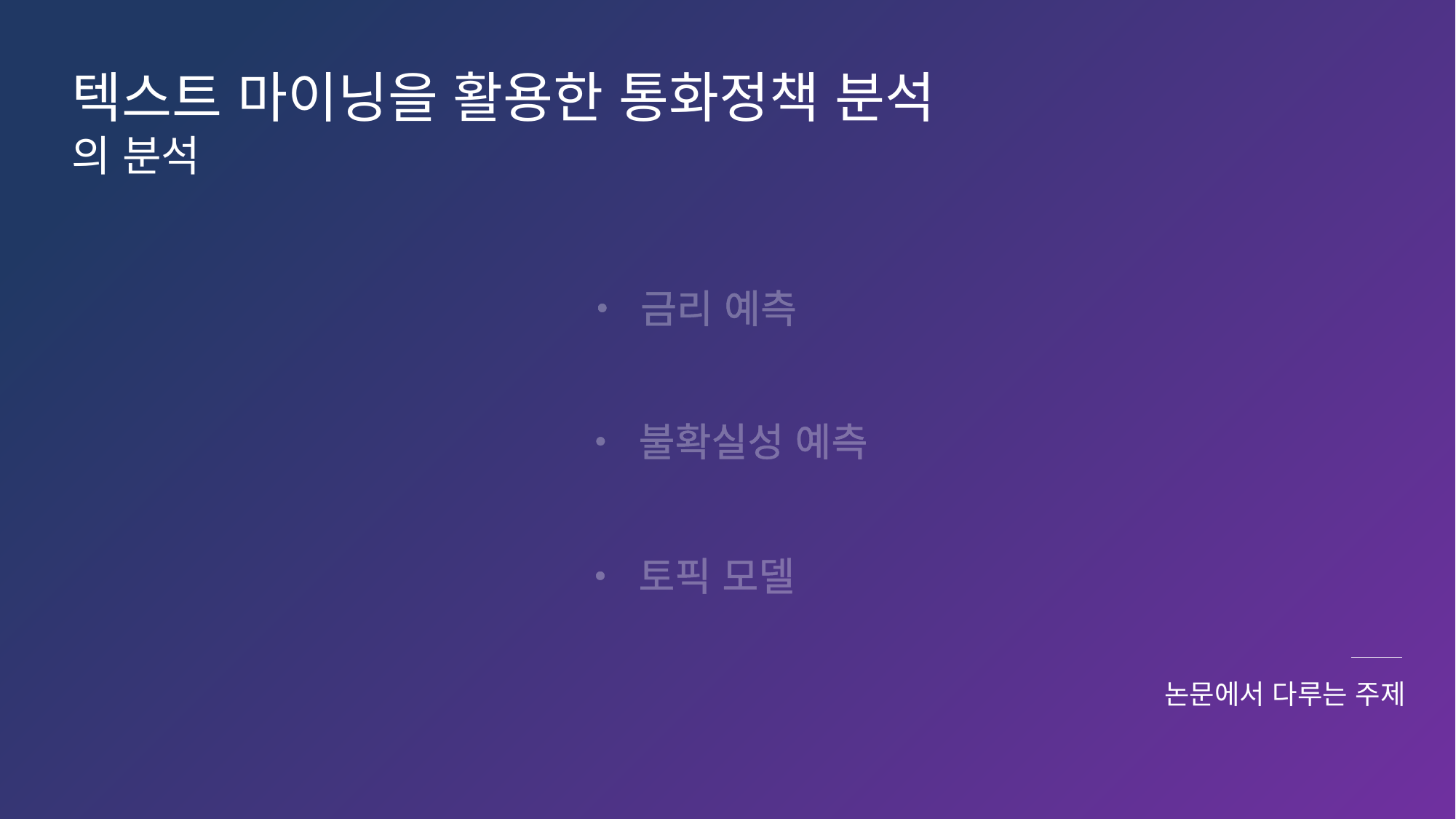

텍스트 마이닝을 활용한 통화정책 분석
의 분석
• 금리 예측

• 불확실성 예측

• 토픽 모델

논문에서 다루는 주제